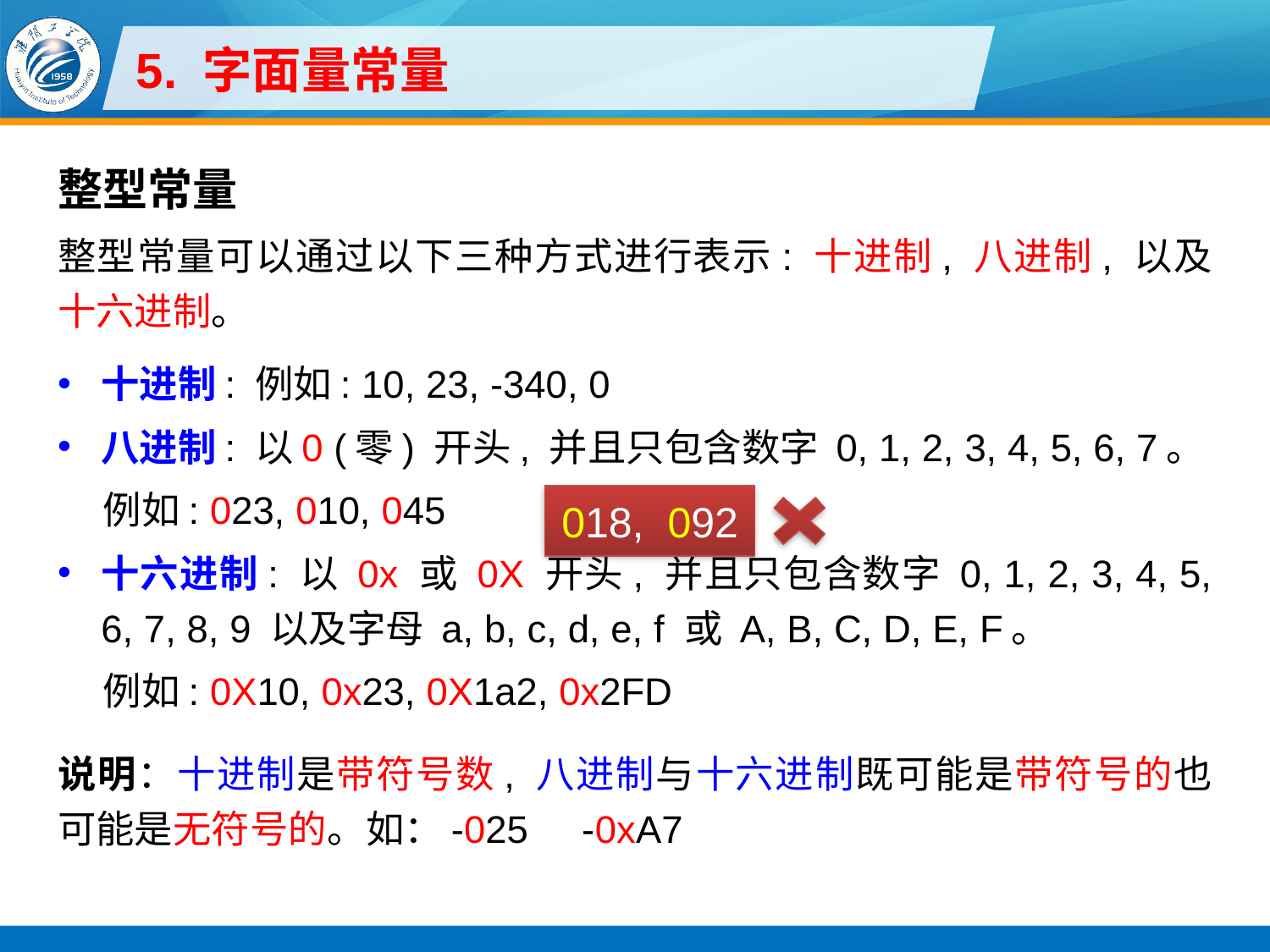

# 5. 字面量常量
整型常量
整型常量可以通过以下三种方式进行表示: 十进制, 八进制, 以及十六进制。
十进制: 例如: 10, 23, -340, 0
八进制: 以0 (零) 开头, 并且只包含数字 0, 1, 2, 3, 4, 5, 6, 7。
例如: 023, 010, 045
十六进制: 以 0x 或 0X 开头, 并且只包含数字 0, 1, 2, 3, 4, 5, 6, 7, 8, 9 以及字母 a, b, c, d, e, f 或 A, B, C, D, E, F。
例如: 0X10, 0x23, 0X1a2, 0x2FD
说明：十进制是带符号数, 八进制与十六进制既可能是带符号的也可能是无符号的。如：-025     -0xA7
018,  092